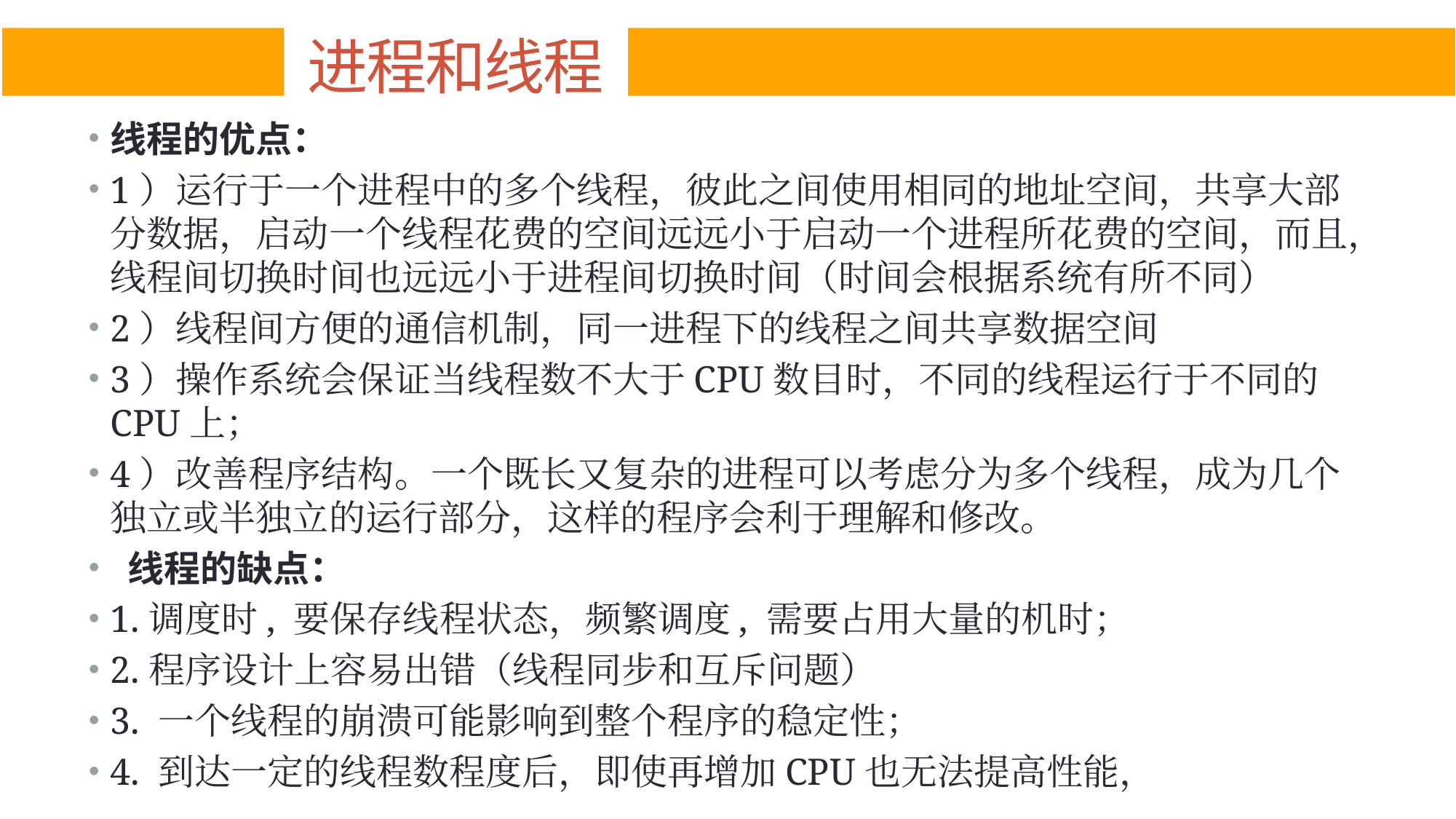

进程和线程

线程的优点：
1）运行于一个进程中的多个线程，彼此之间使用相同的地址空间，共享大部分数据，启动一个线程花费的空间远远小于启动一个进程所花费的空间，而且，线程间切换时间也远远小于进程间切换时间（时间会根据系统有所不同）
2）线程间方便的通信机制，同一进程下的线程之间共享数据空间
3）操作系统会保证当线程数不大于CPU数目时，不同的线程运行于不同的CPU上；
4）改善程序结构。一个既长又复杂的进程可以考虑分为多个线程，成为几个独立或半独立的运行部分，这样的程序会利于理解和修改。
 线程的缺点：
1.调度时, 要保存线程状态，频繁调度, 需要占用大量的机时；
2.程序设计上容易出错（线程同步和互斥问题）
3. 一个线程的崩溃可能影响到整个程序的稳定性；
4. 到达一定的线程数程度后，即使再增加CPU也无法提高性能，